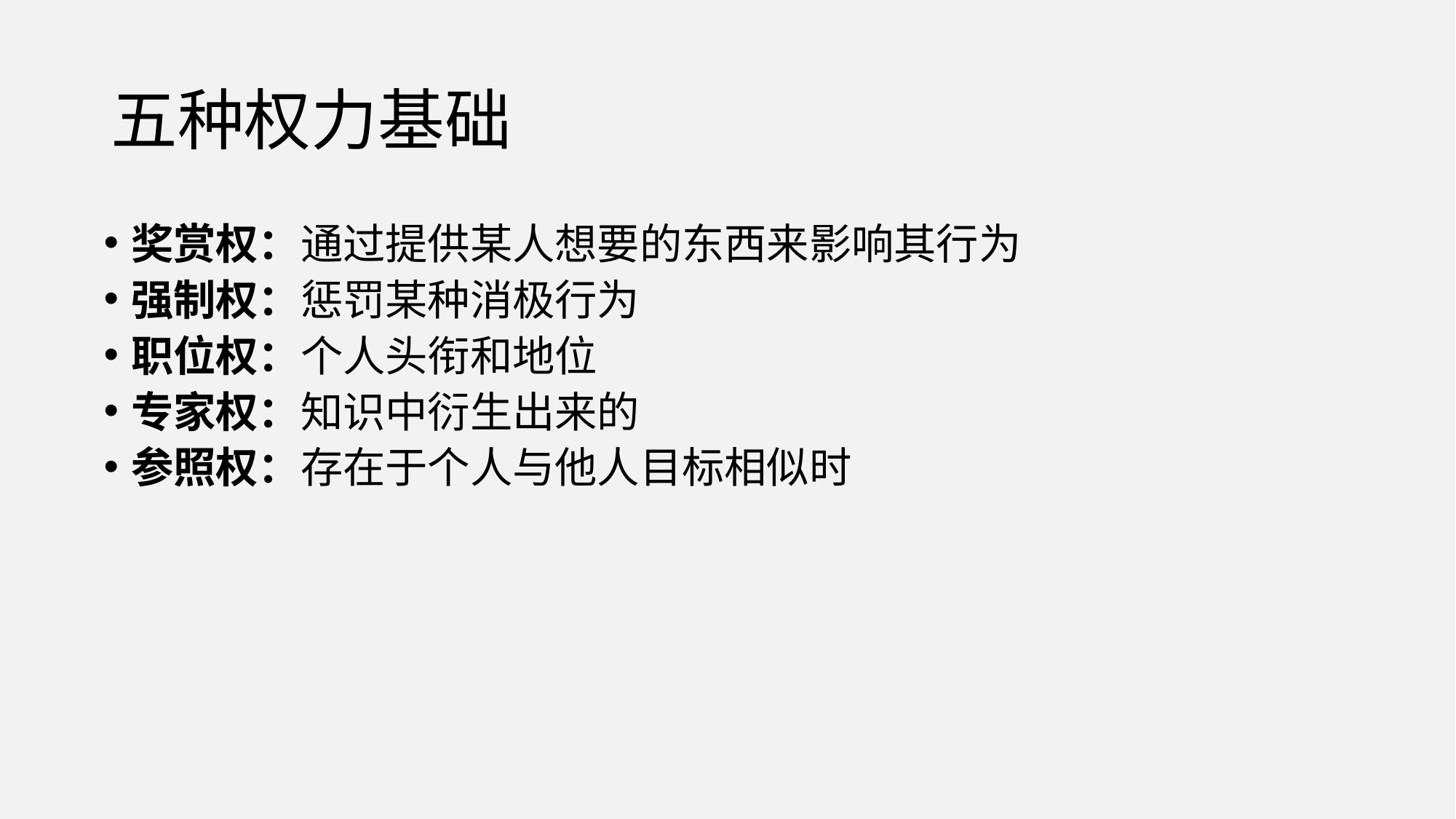

五种权力基础
奖赏权：通过提供某人想要的东西来影响其行为
强制权：惩罚某种消极行为
职位权：个人头衔和地位
专家权：知识中衍生出来的
参照权：存在于个人与他人目标相似时